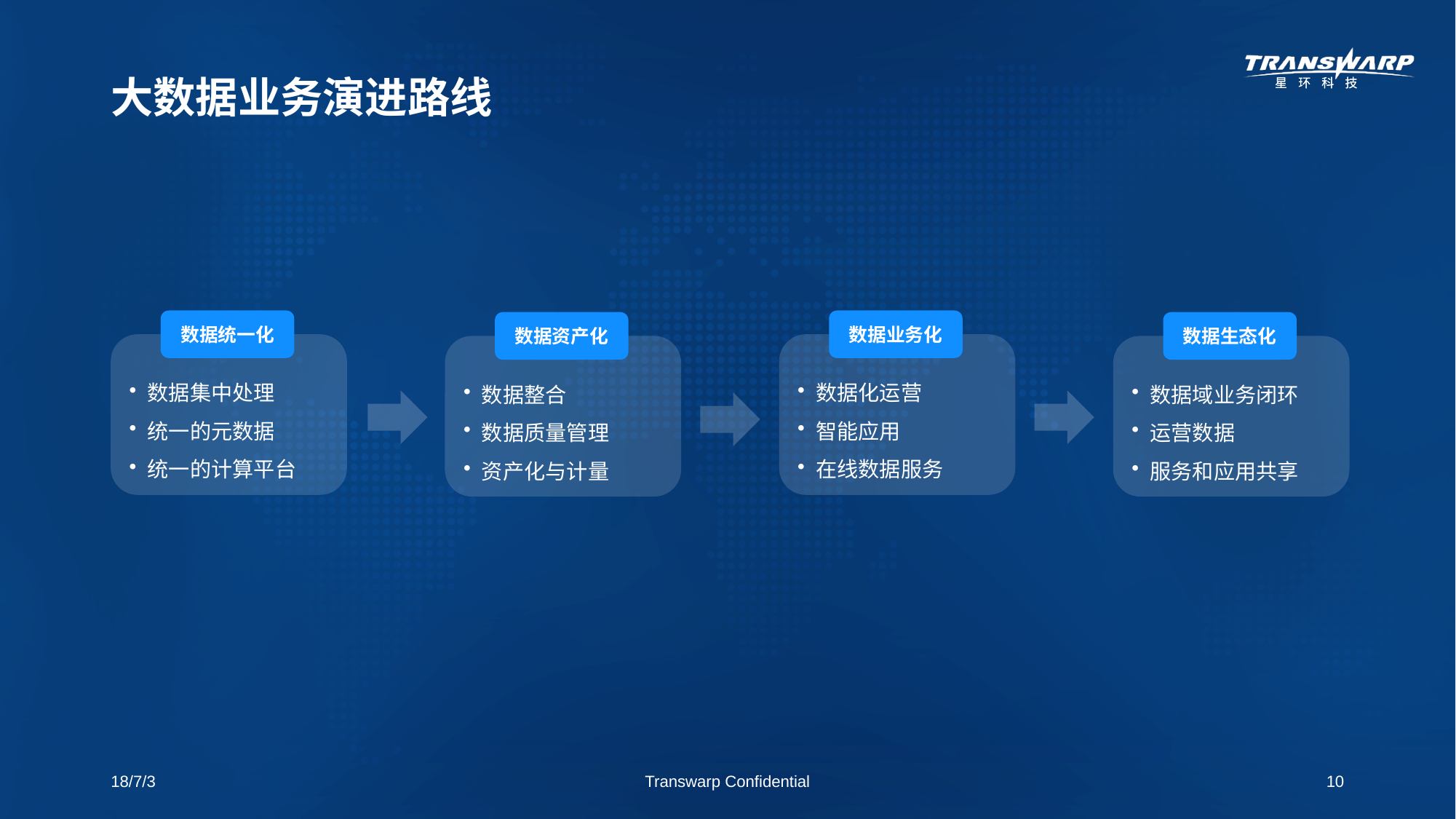

# 大数据业务演进路线
数据统一化
数据业务化
数据资产化
数据生态化
数据集中处理
统一的元数据
统一的计算平台
数据化运营
智能应用
在线数据服务
数据整合
数据质量管理
资产化与计量
数据域业务闭环
运营数据
服务和应用共享

18/7/3
Transwarp Confidential
10